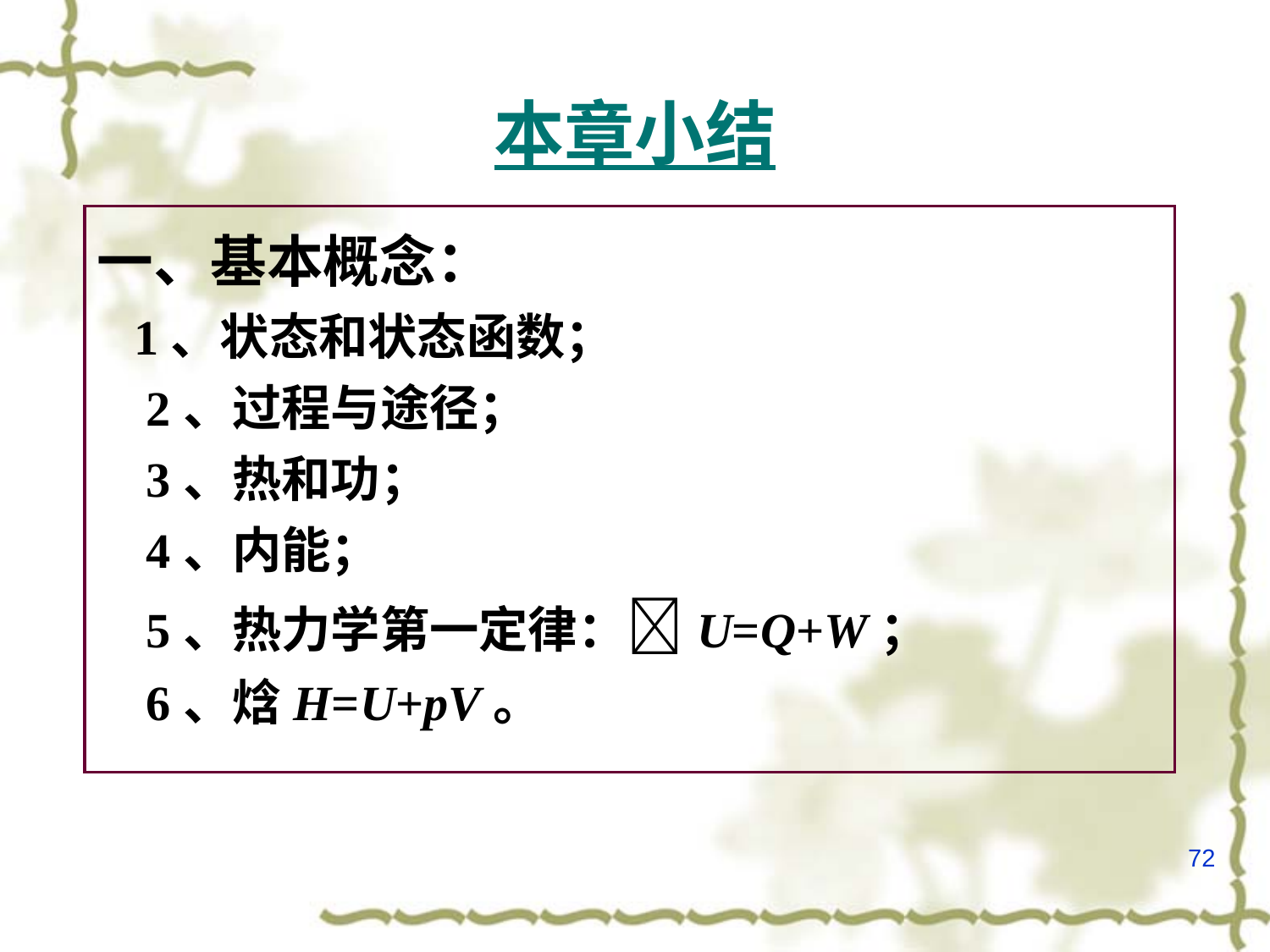

# 本章小结
一、基本概念：
   1、状态和状态函数；
    2、过程与途径；
    3、热和功；
    4、内能；
    5、热力学第一定律：ΔU=Q+W；
    6、焓H=U+pV。
72